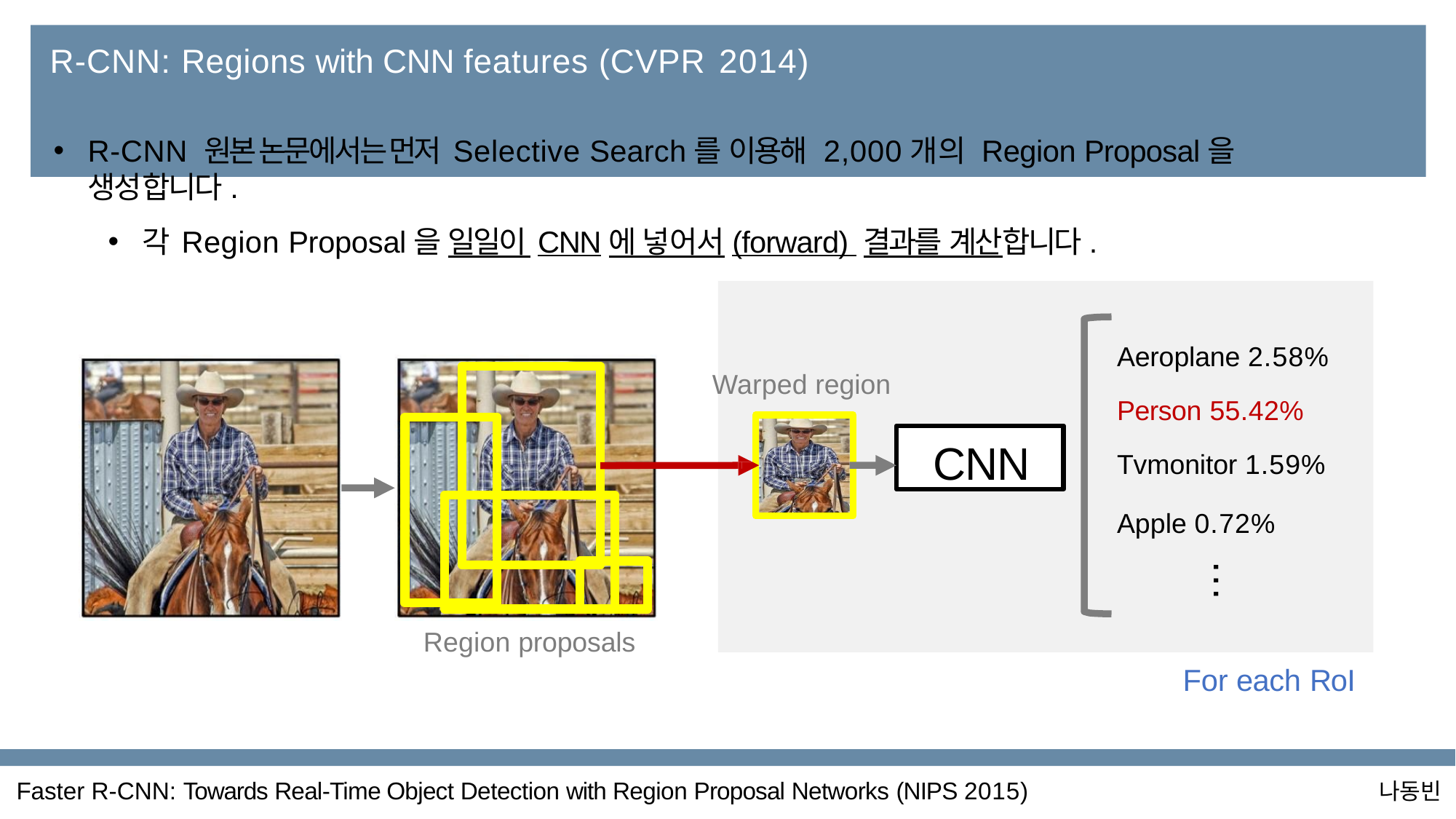

# R-CNN: Regions with CNN features (CVPR 2014)
R-CNN 원본 논문에서는 먼저 Selective Search를 이용해 2,000개의 Region Proposal을 생성합니다.
각 Region Proposal을 일일이 CNN에 넣어서(forward) 결과를 계산합니다.

Aeroplane 2.58%
Person 55.42%
Tvmonitor 1.59%

Warped region
CNN
Apple 0.72%
…
Region proposals
For each RoI

Faster R-CNN: Towards Real-Time Object Detection with Region Proposal Networks (NIPS 2015)
나동빈